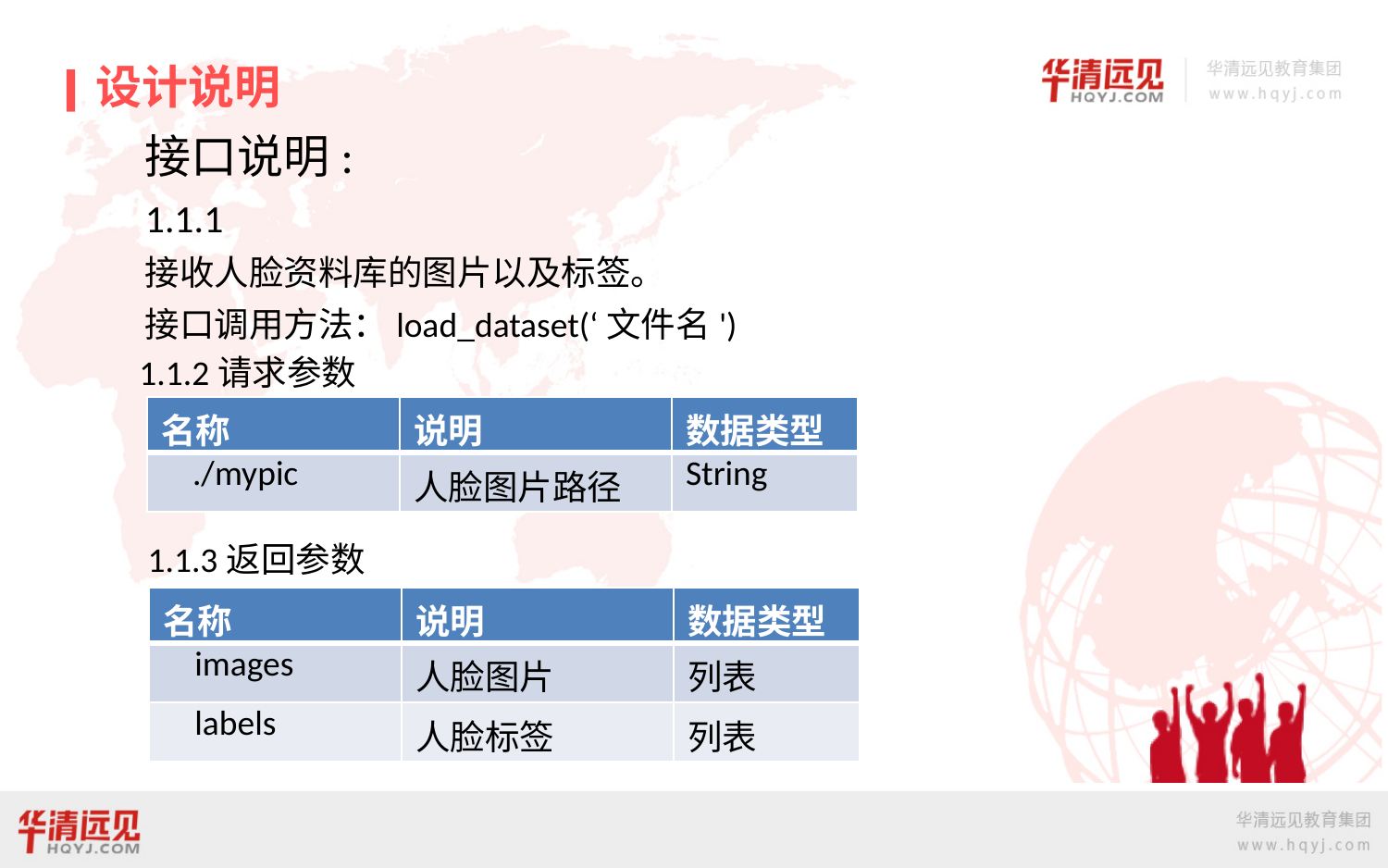

设计说明

接口说明:
1.1.1
接收人脸资料库的图片以及标签。
接口调用方法：load_dataset(‘文件名')

1.1.2请求参数
| 名称 | 说明 | 数据类型 |
| --- | --- | --- |
| ./mypic | 人脸图片路径 | String |
1.1.3返回参数
| 名称 | 说明 | 数据类型 |
| --- | --- | --- |
| images | 人脸图片 | 列表 |
| labels | 人脸标签 | 列表 |